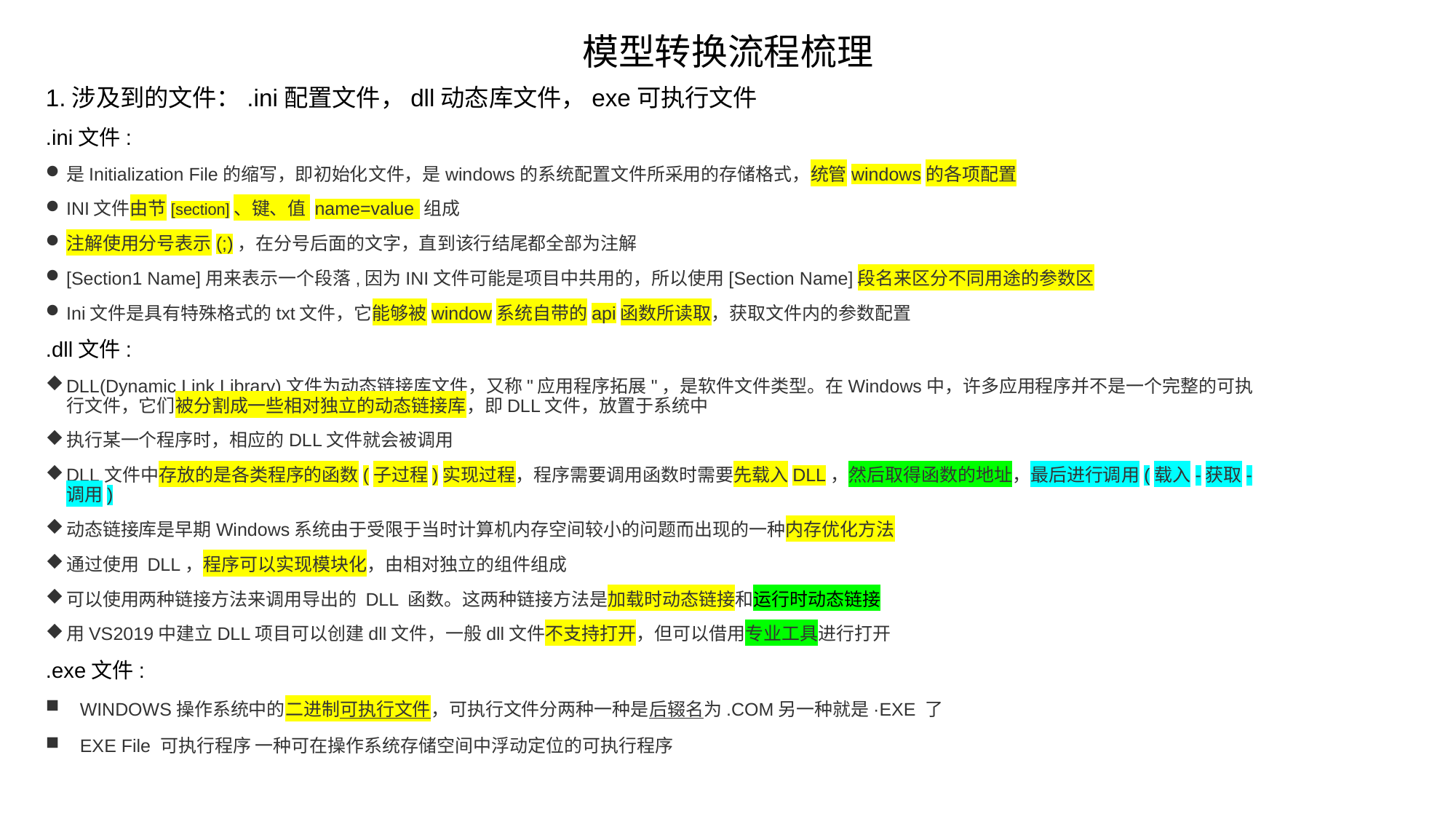

# 模型转换流程梳理
1.涉及到的文件：.ini配置文件，dll动态库文件，exe可执行文件
.ini文件:
是Initialization File的缩写，即初始化文件，是windows的系统配置文件所采用的存储格式，统管windows的各项配置
INI文件由节[section]、键、值 name=value 组成
注解使用分号表示(;)，在分号后面的文字，直到该行结尾都全部为注解
[Section1 Name]用来表示一个段落,因为INI文件可能是项目中共用的，所以使用[Section Name]段名来区分不同用途的参数区
Ini文件是具有特殊格式的txt文件，它能够被window系统自带的api函数所读取，获取文件内的参数配置
.dll文件:
DLL(Dynamic Link Library)文件为动态链接库文件，又称"应用程序拓展"，是软件文件类型。在Windows中，许多应用程序并不是一个完整的可执行文件，它们被分割成一些相对独立的动态链接库，即DLL文件，放置于系统中
执行某一个程序时，相应的DLL文件就会被调用
DLL文件中存放的是各类程序的函数(子过程)实现过程，程序需要调用函数时需要先载入DLL，然后取得函数的地址，最后进行调用(载入-获取-调用)
动态链接库是早期Windows系统由于受限于当时计算机内存空间较小的问题而出现的一种内存优化方法
通过使用 DLL，程序可以实现模块化，由相对独立的组件组成
可以使用两种链接方法来调用导出的 DLL 函数。这两种链接方法是加载时动态链接和运行时动态链接
用VS2019中建立DLL项目可以创建dll文件，一般dll文件不支持打开，但可以借用专业工具进行打开
.exe文件:
WINDOWS操作系统中的二进制可执行文件，可执行文件分两种一种是后辍名为.COM另一种就是·EXE 了
EXE File 可执行程序 一种可在操作系统存储空间中浮动定位的可执行程序